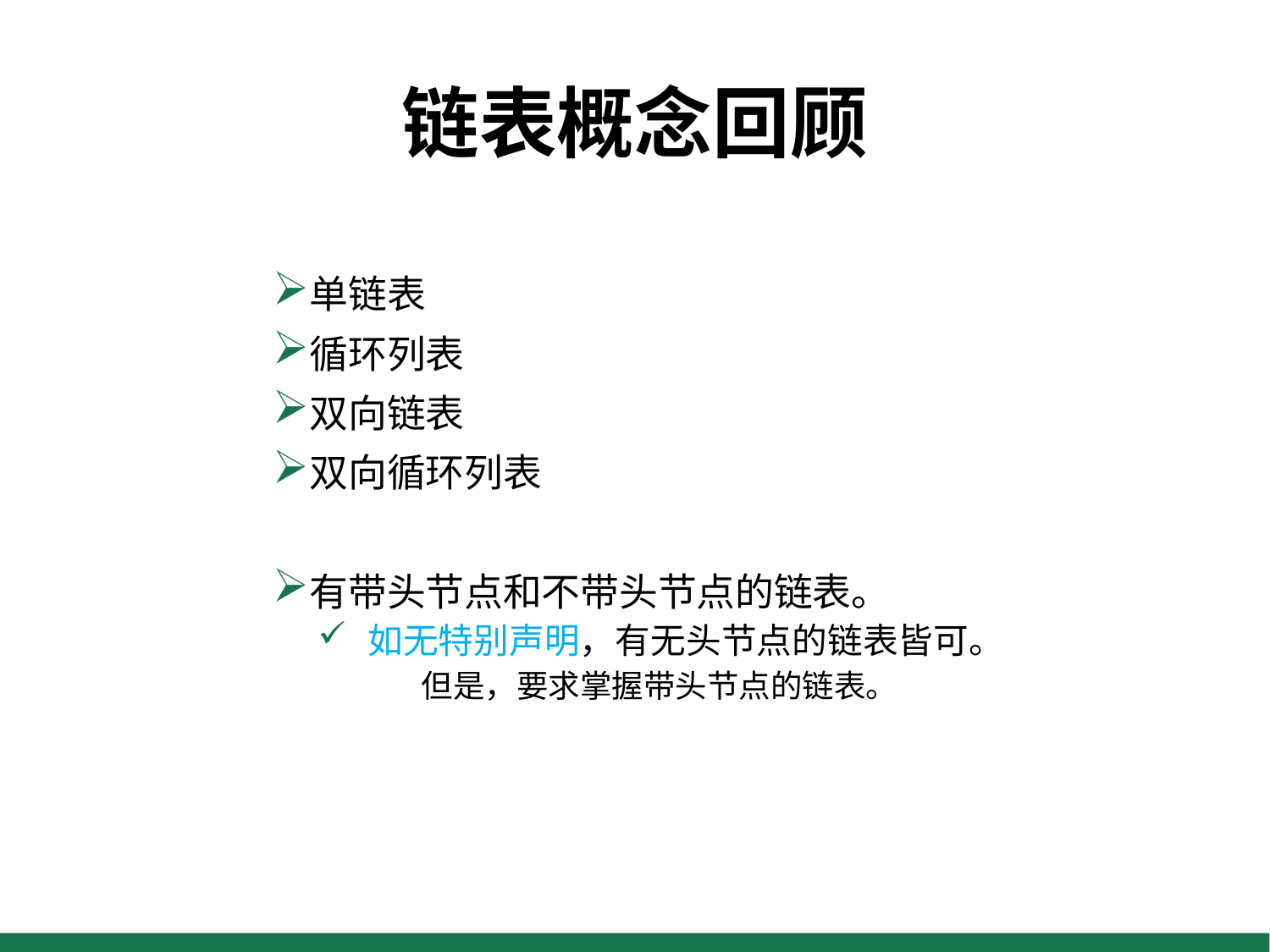

链表概念回顾
单链表
循环列表
双向链表
双向循环列表

有带头节点和不带头节点的链表。
如无特别声明，有无头节点的链表皆可。
  但是，要求掌握带头节点的链表。